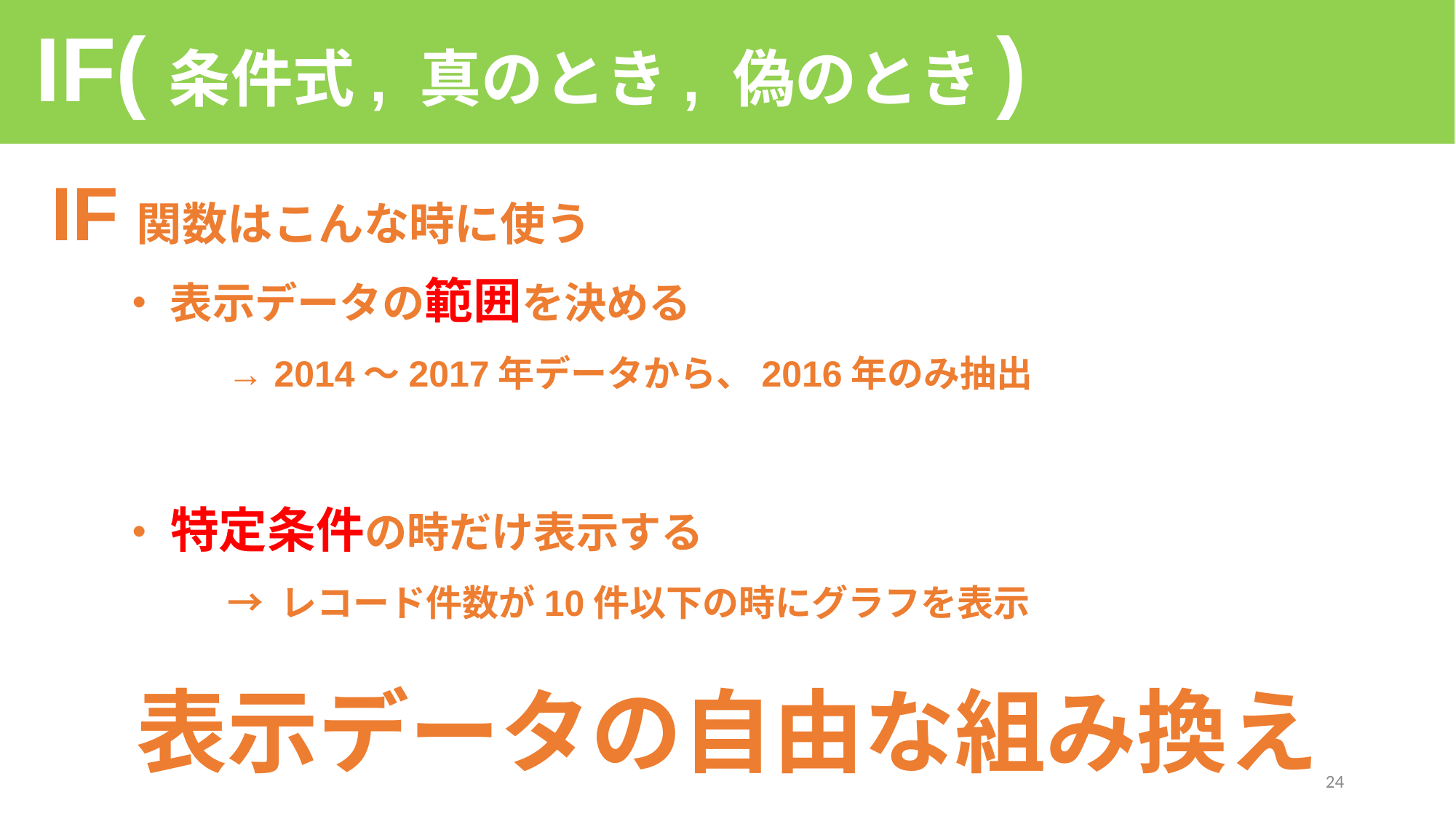

IF(条件式, 真のとき, 偽のとき)
IF関数はこんな時に使う
・ 表示データの範囲を決める
	→ 2014～2017年データから、2016年のみ抽出

・ 特定条件の時だけ表示する
	→ レコード件数が10件以下の時にグラフを表示

表示データの自由な組み換え
24